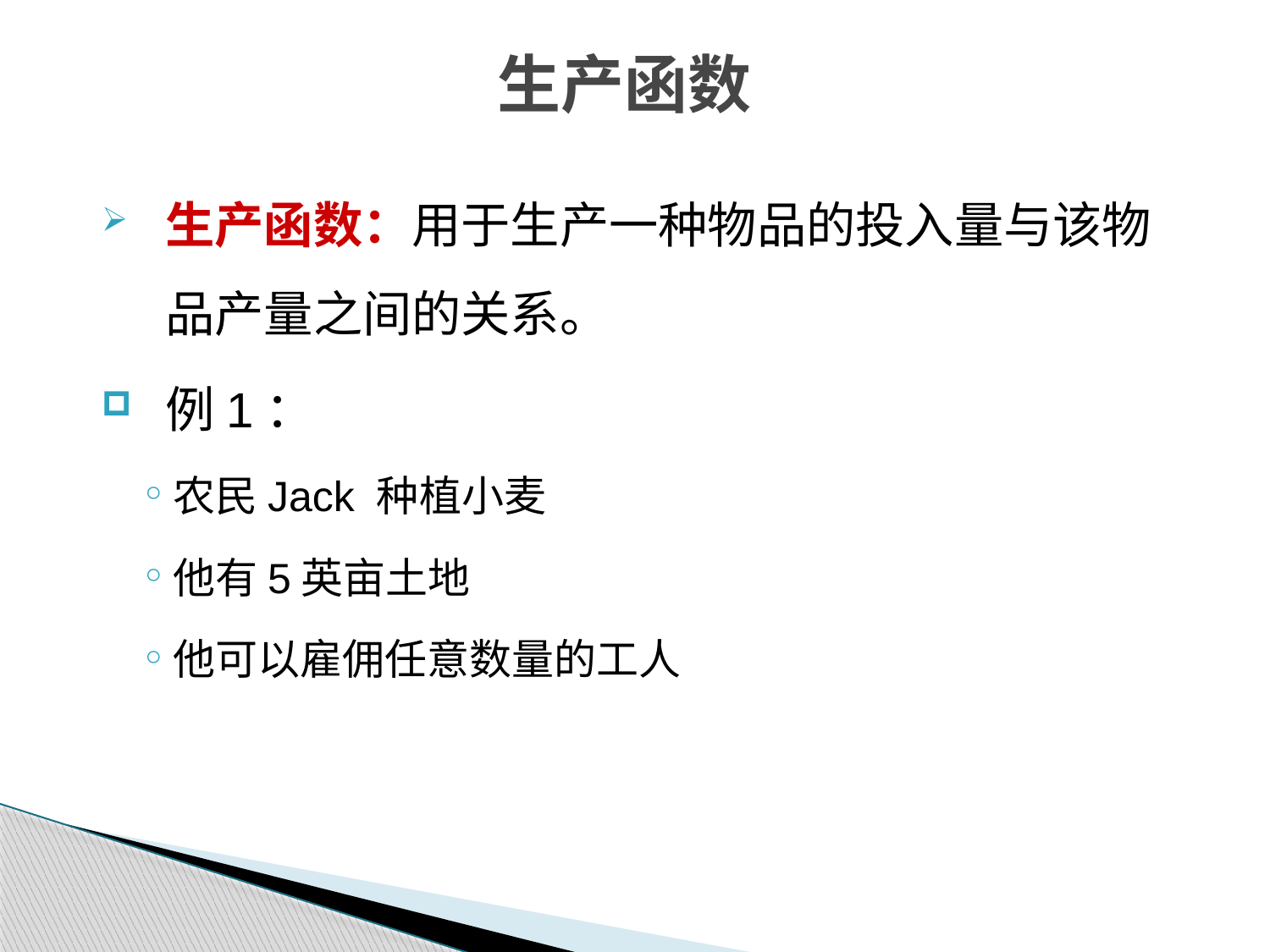

生产函数
生产函数：用于生产一种物品的投入量与该物品产量之间的关系。
例1：
农民Jack 种植小麦
他有5英亩土地
他可以雇佣任意数量的工人